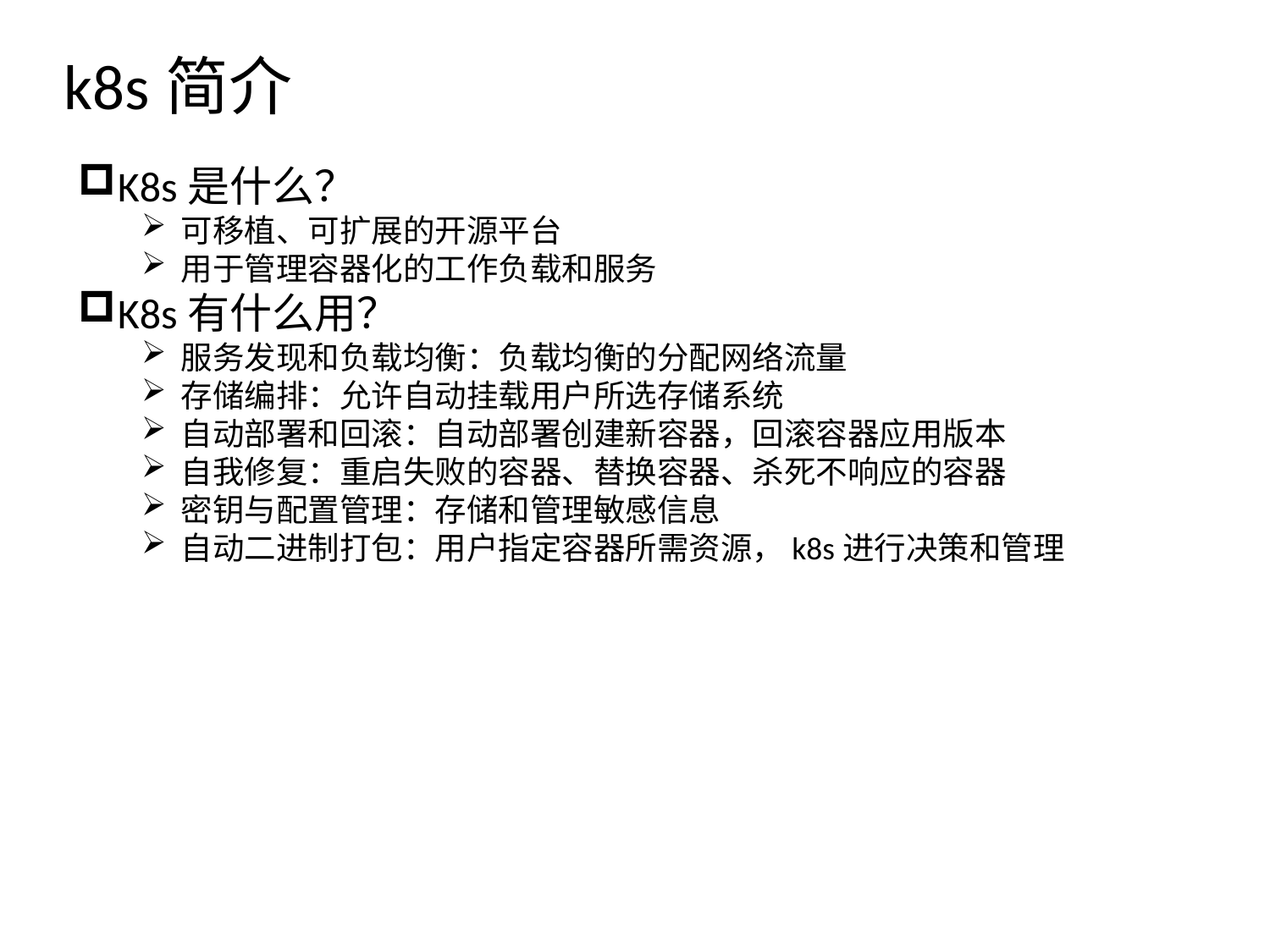

k8s简介
K8s是什么？
可移植、可扩展的开源平台
用于管理容器化的工作负载和服务
K8s有什么用？
服务发现和负载均衡：负载均衡的分配网络流量
存储编排：允许自动挂载用户所选存储系统
自动部署和回滚：自动部署创建新容器，回滚容器应用版本
自我修复：重启失败的容器、替换容器、杀死不响应的容器
密钥与配置管理：存储和管理敏感信息
自动二进制打包：用户指定容器所需资源，k8s进行决策和管理